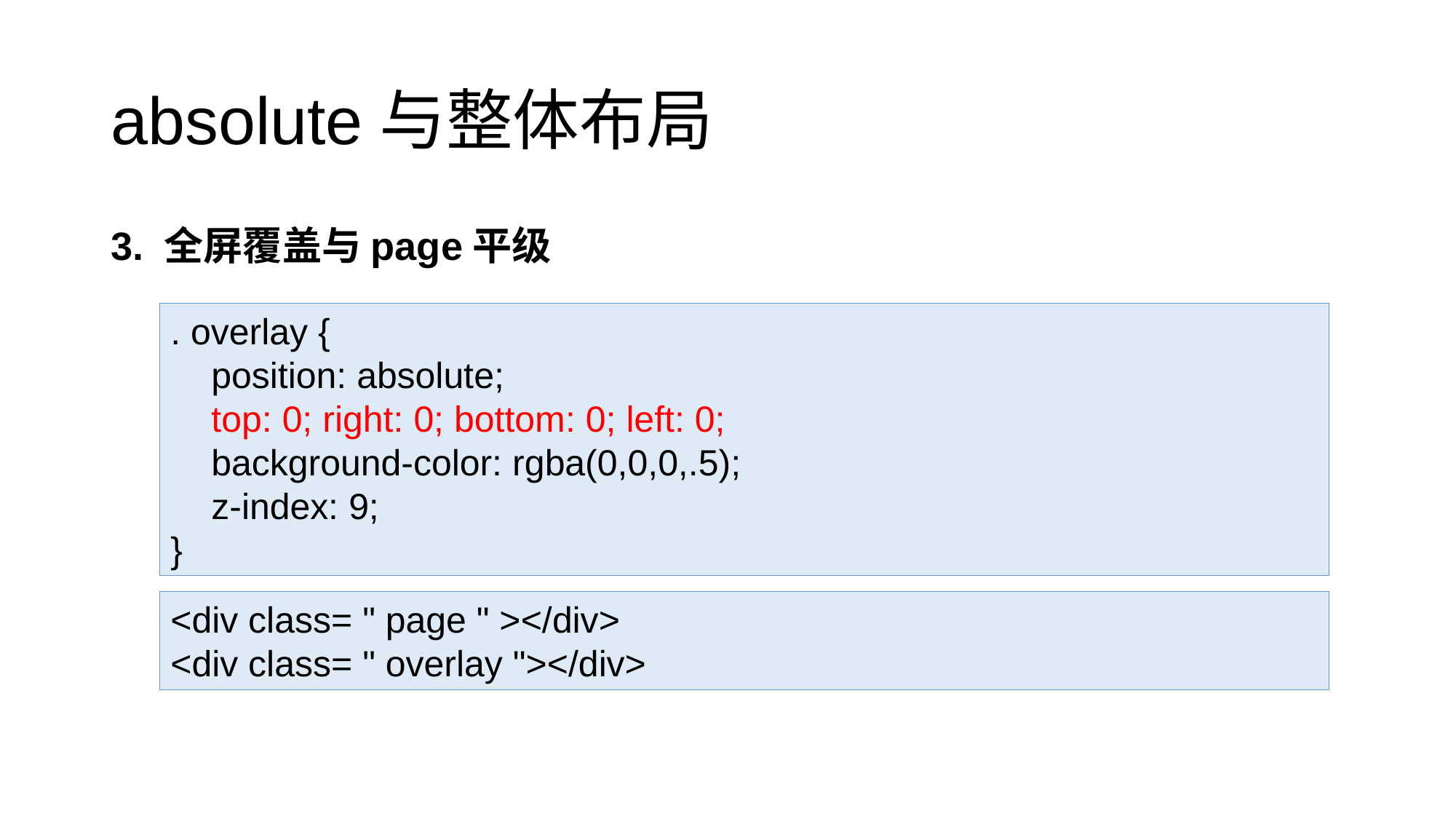

# absolute与整体布局
3. 全屏覆盖与page平级
. overlay {
    position: absolute;
    top: 0; right: 0; bottom: 0; left: 0;
    background-color: rgba(0,0,0,.5);
    z-index: 9;
}
<div class= " page " ></div>
<div class= " overlay "></div>